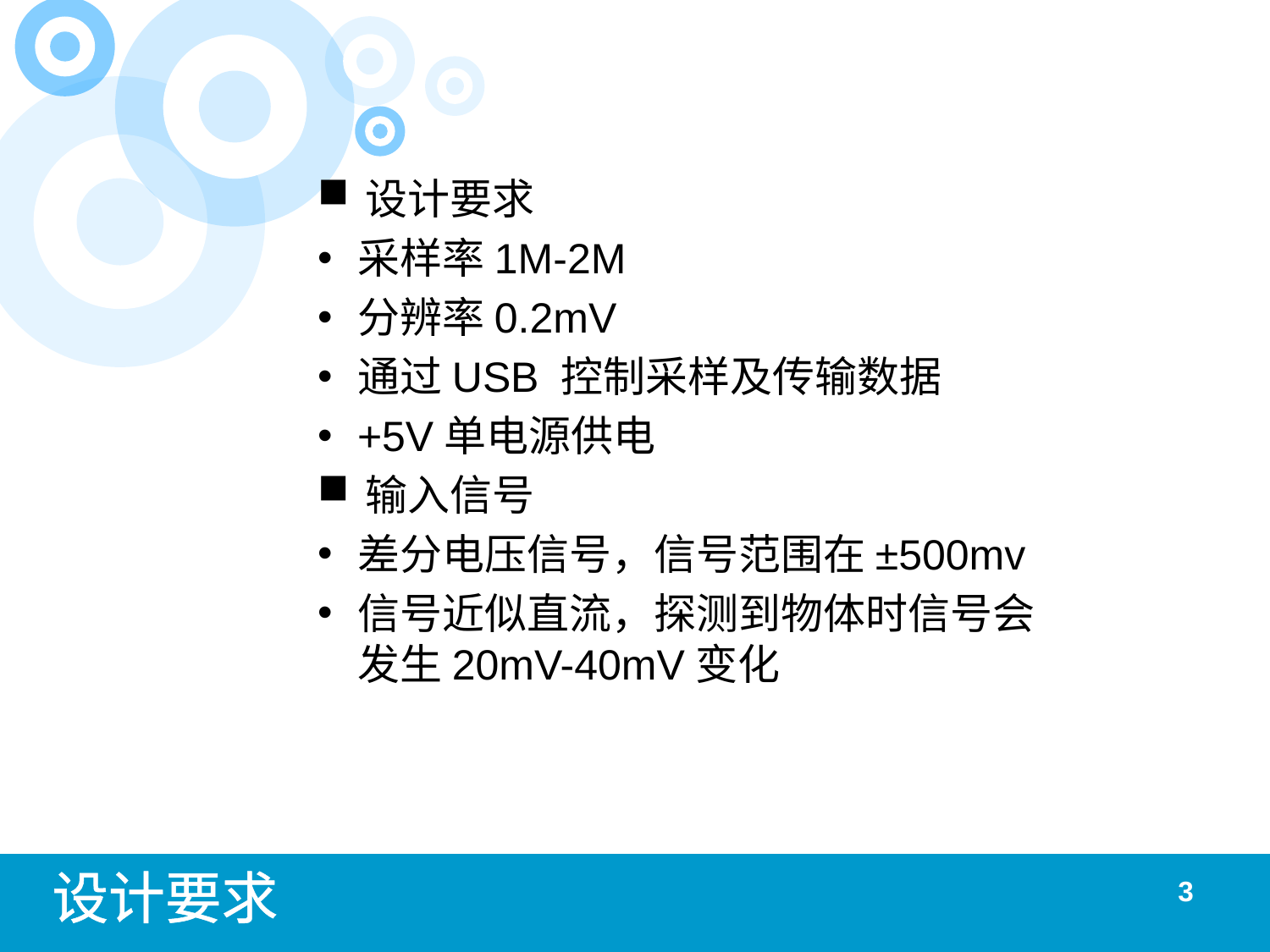

设计要求
采样率1M-2M
分辨率0.2mV
通过USB 控制采样及传输数据
+5V单电源供电
输入信号
差分电压信号，信号范围在±500mv
信号近似直流，探测到物体时信号会发生20mV-40mV变化

设计要求
3